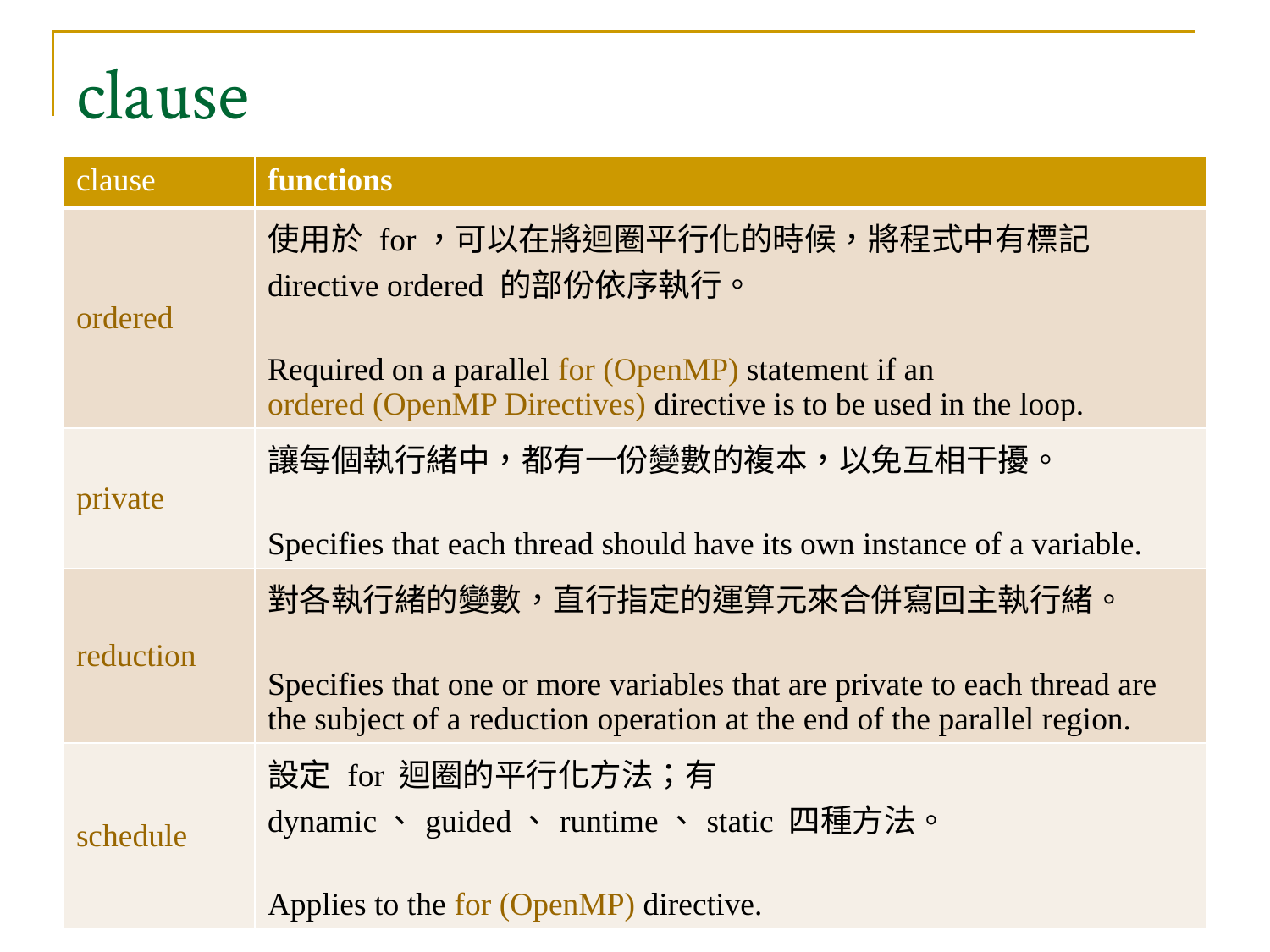

# clause
| clause | functions |
| --- | --- |
| ordered | 使用於 for，可以在將迴圈平行化的時候，將程式中有標記 directive ordered 的部份依序執行。 Required on a parallel for (OpenMP) statement if an ordered (OpenMP Directives) directive is to be used in the loop. |
| private | 讓每個執行緒中，都有一份變數的複本，以免互相干擾。 Specifies that each thread should have its own instance of a variable. |
| reduction | 對各執行緒的變數，直行指定的運算元來合併寫回主執行緒。 Specifies that one or more variables that are private to each thread are the subject of a reduction operation at the end of the parallel region. |
| schedule | 設定 for 迴圈的平行化方法；有 dynamic、guided、runtime、static 四種方法。 Applies to the for (OpenMP) directive. |